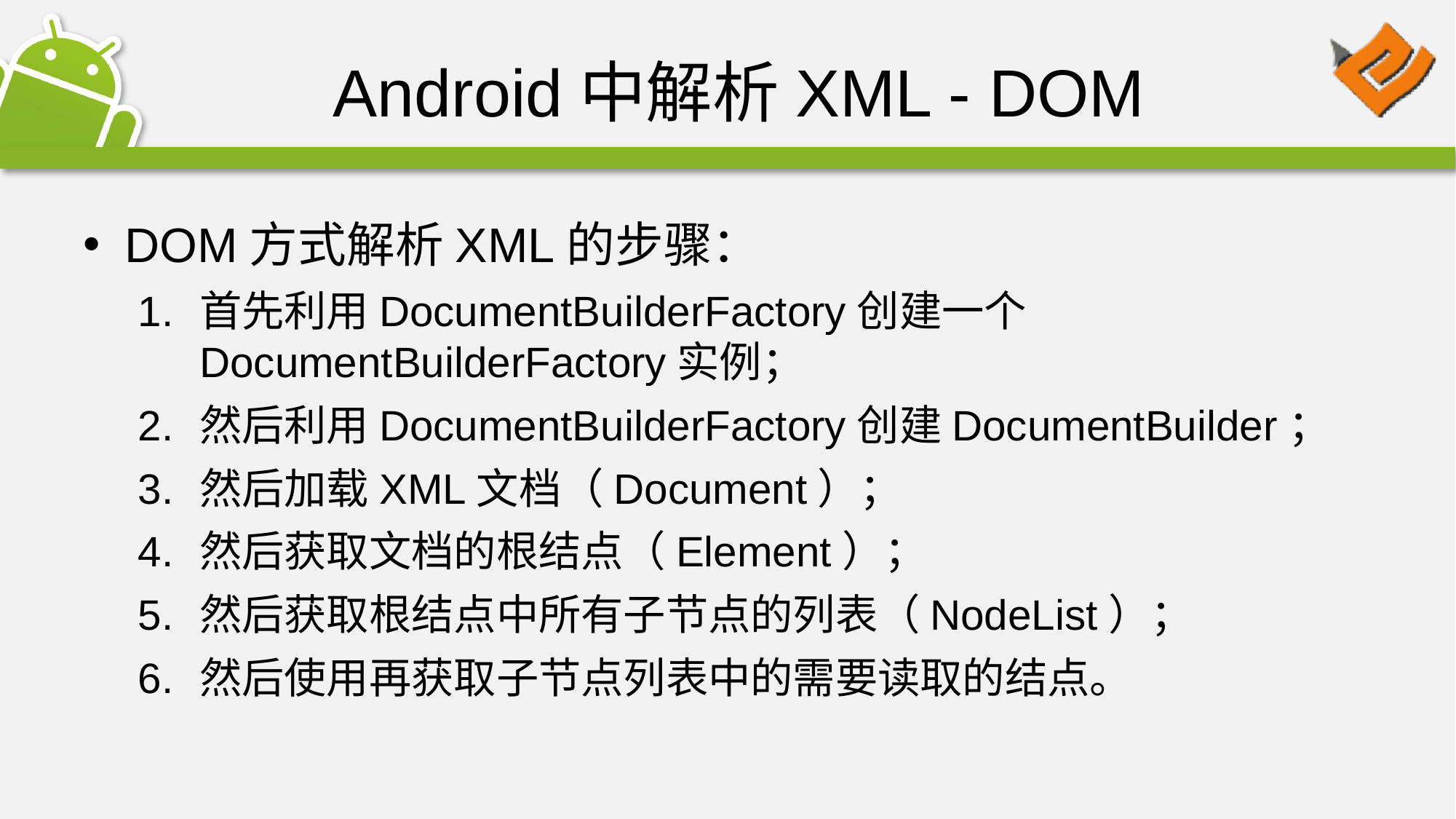

# Android中解析XML - DOM
DOM方式解析XML的步骤：
首先利用DocumentBuilderFactory创建一个DocumentBuilderFactory实例；
然后利用DocumentBuilderFactory创建DocumentBuilder；
然后加载XML文档（Document）；
然后获取文档的根结点（Element）；
然后获取根结点中所有子节点的列表（NodeList）；
然后使用再获取子节点列表中的需要读取的结点。